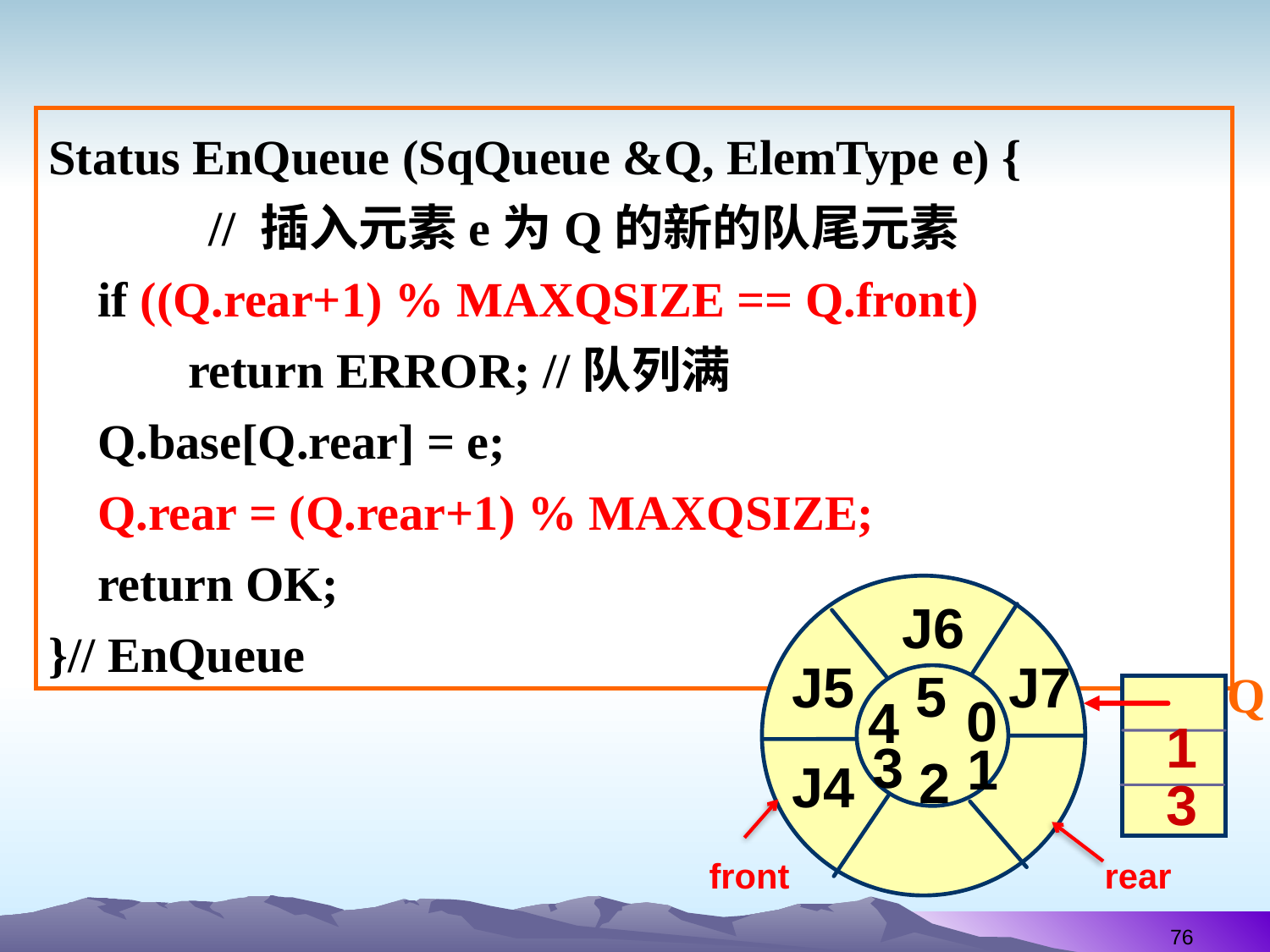

Status EnQueue (SqQueue &Q, ElemType e) {
             // 插入元素e为Q的新的队尾元素
    if ((Q.rear+1) % MAXQSIZE == Q.front)
       	 return ERROR; //队列满
    Q.base[Q.rear] = e;
    Q.rear = (Q.rear+1) % MAXQSIZE;
    return OK;
}// EnQueue

J6
J5
J7
5

0
4
3
1
2
J4

Q

1
3
front
rear
76